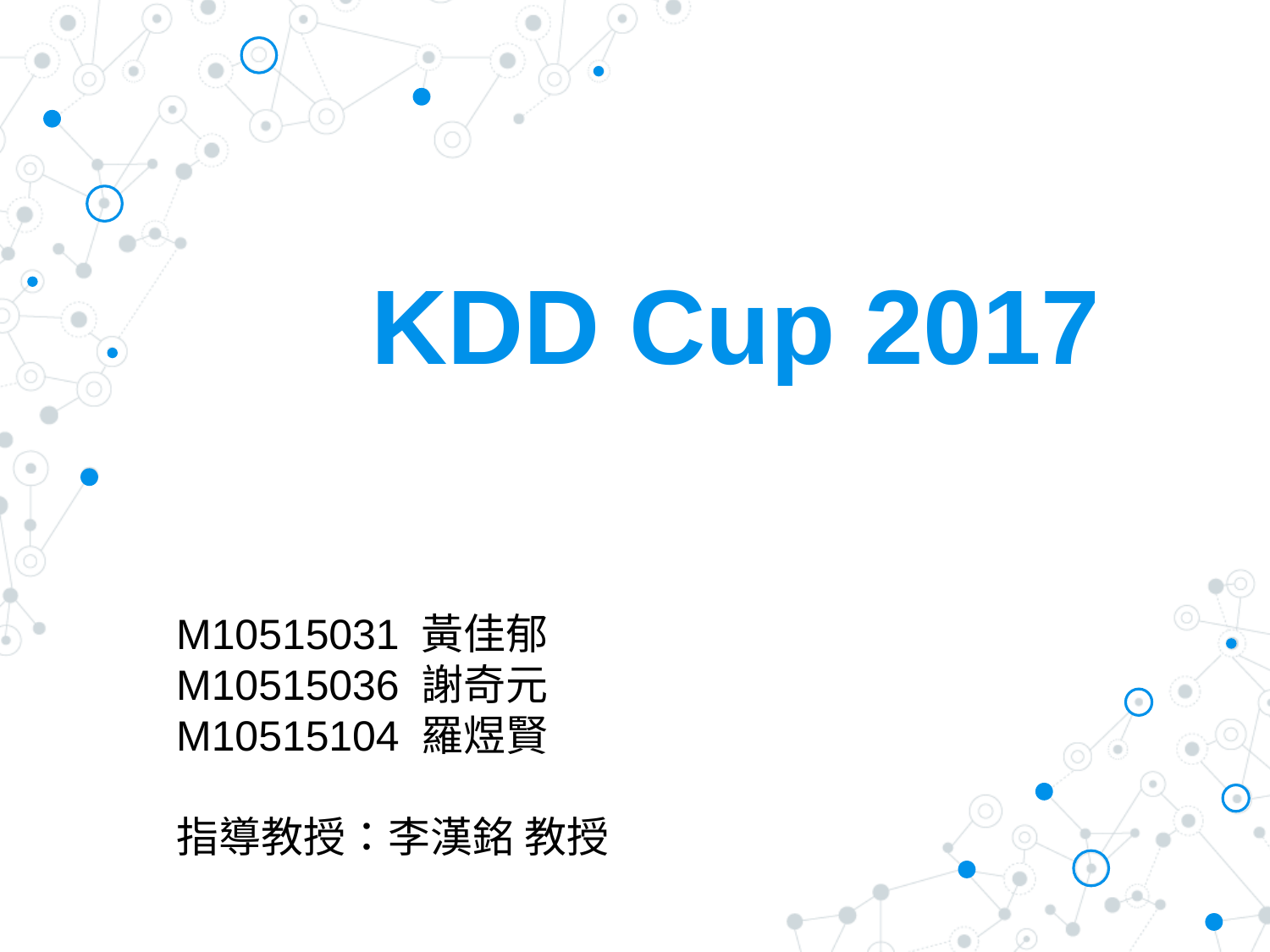

# KDD Cup 2017
M10515031 黃佳郁
M10515036 謝奇元
M10515104 羅煜賢

指導教授：李漢銘 教授